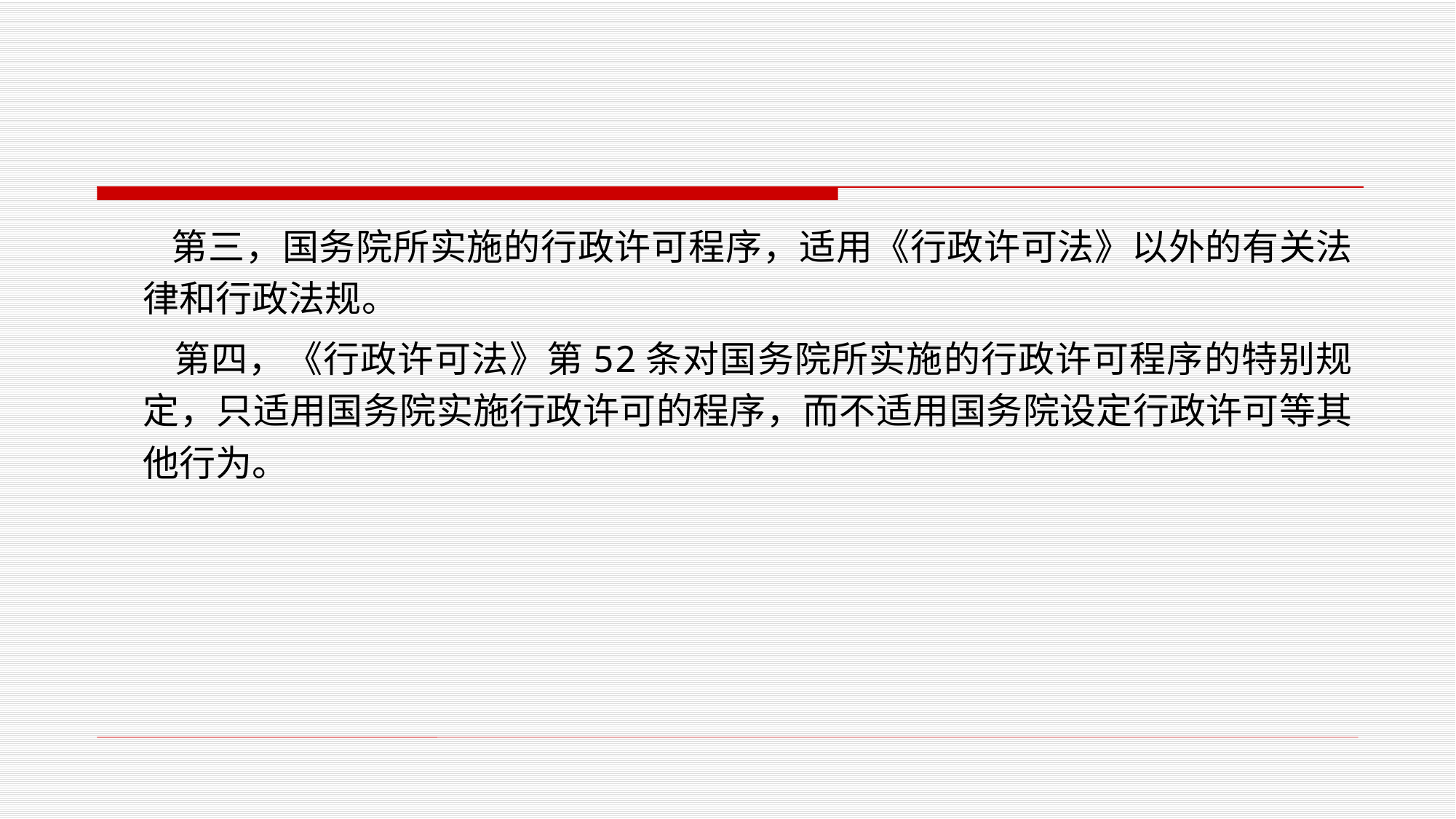

#
       第三，国务院所实施的行政许可程序，适用《行政许可法》以外的有关法律和行政法规。
       第四，《行政许可法》第52条对国务院所实施的行政许可程序的特别规定，只适用国务院实施行政许可的程序，而不适用国务院设定行政许可等其他行为。